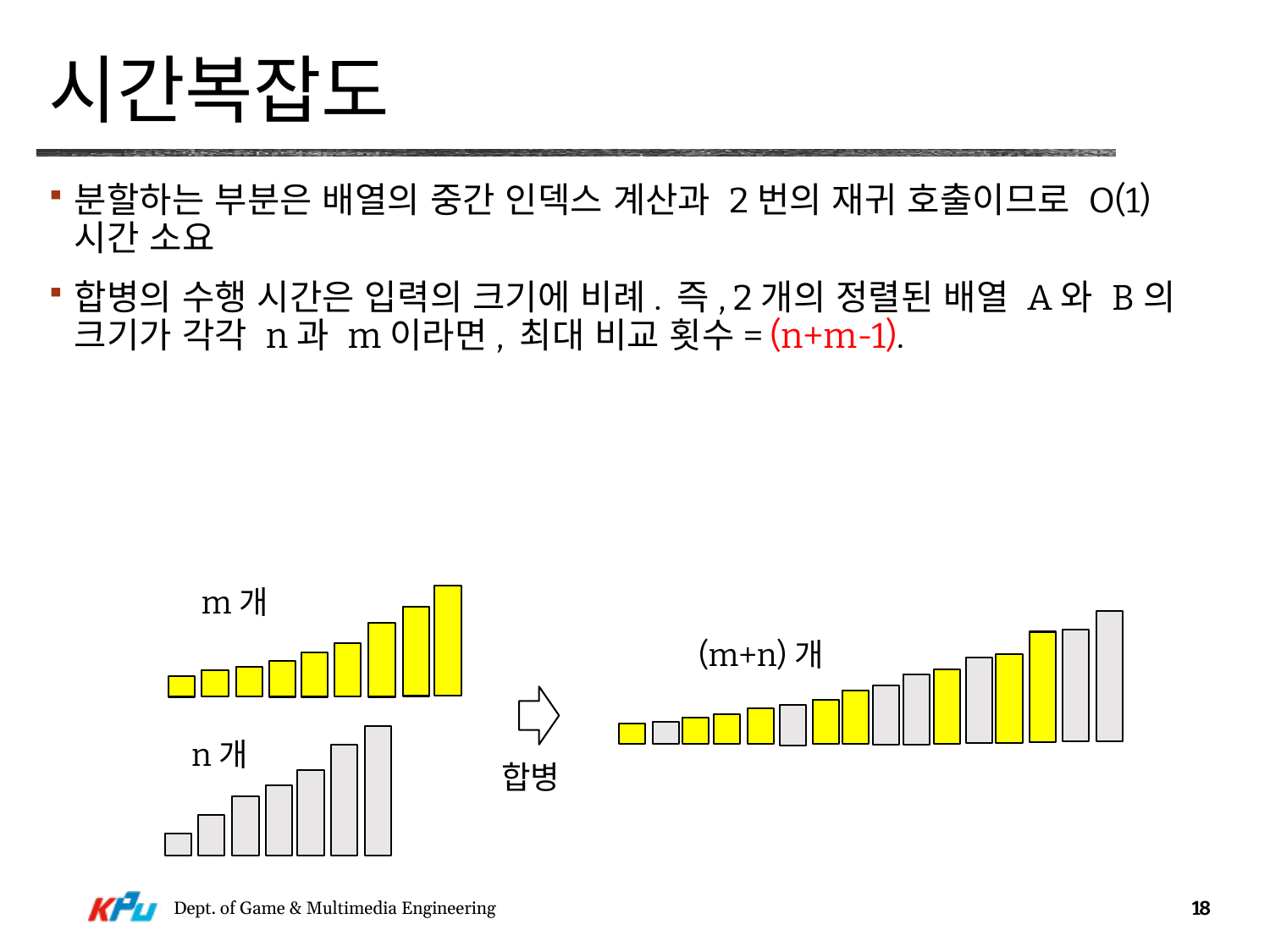

# 시간복잡도
분할하는 부분은 배열의 중간 인덱스 계산과 2번의 재귀 호출이므로 O(1) 시간 소요
합병의 수행 시간은 입력의 크기에 비례. 즉, 2개의 정렬된 배열 A와 B의 크기가 각각 n과 m이라면, 최대 비교 횟수= (n+m-1).

m개

(m+n)개

n개

합병

Dept. of Game & Multimedia Engineering
18